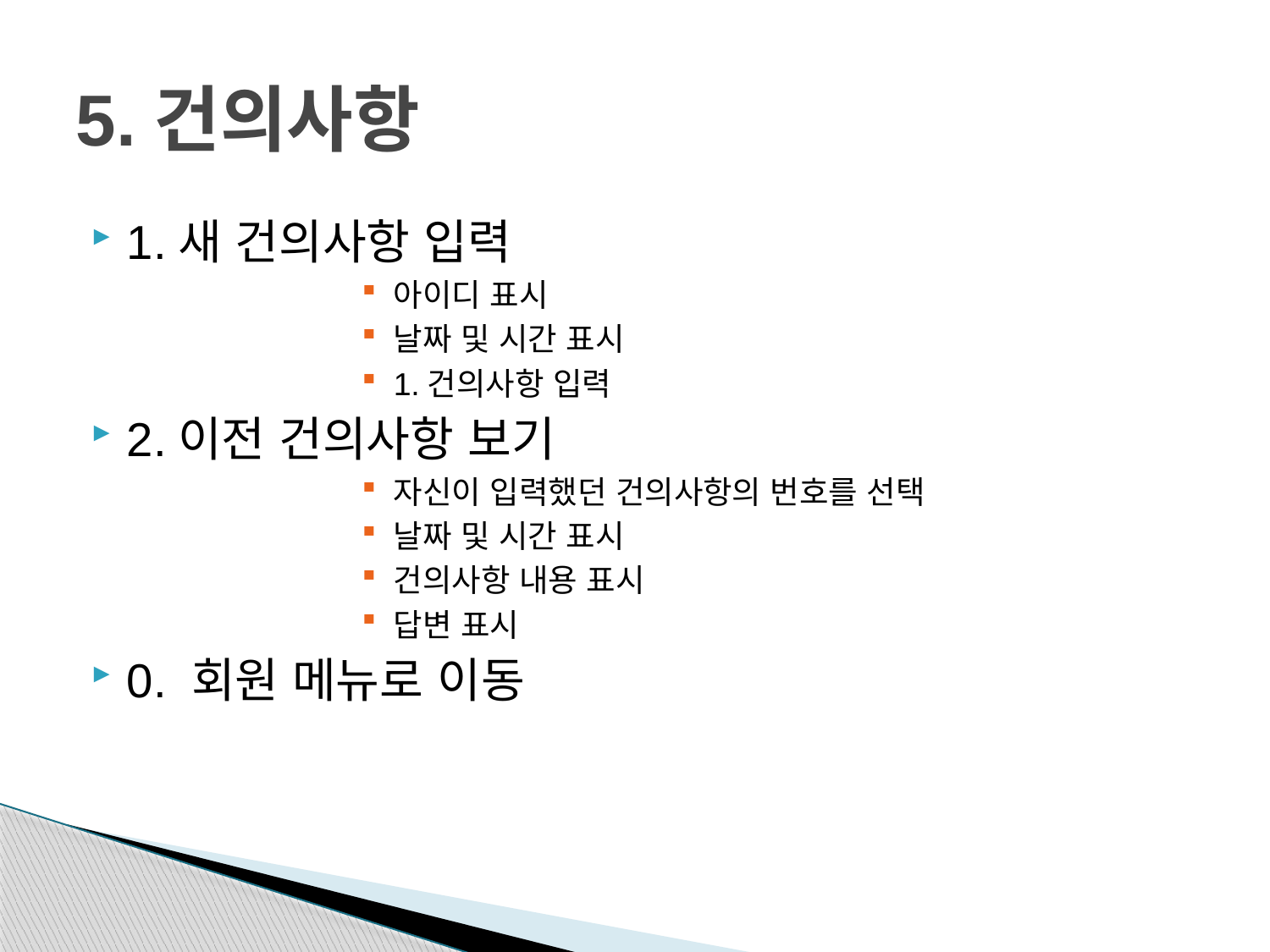

# 5.건의사항
1.새 건의사항 입력
아이디 표시
날짜 및 시간 표시
1.건의사항 입력
2.이전 건의사항 보기
자신이 입력했던 건의사항의 번호를 선택
날짜 및 시간 표시
건의사항 내용 표시
답변 표시
0. 회원 메뉴로 이동